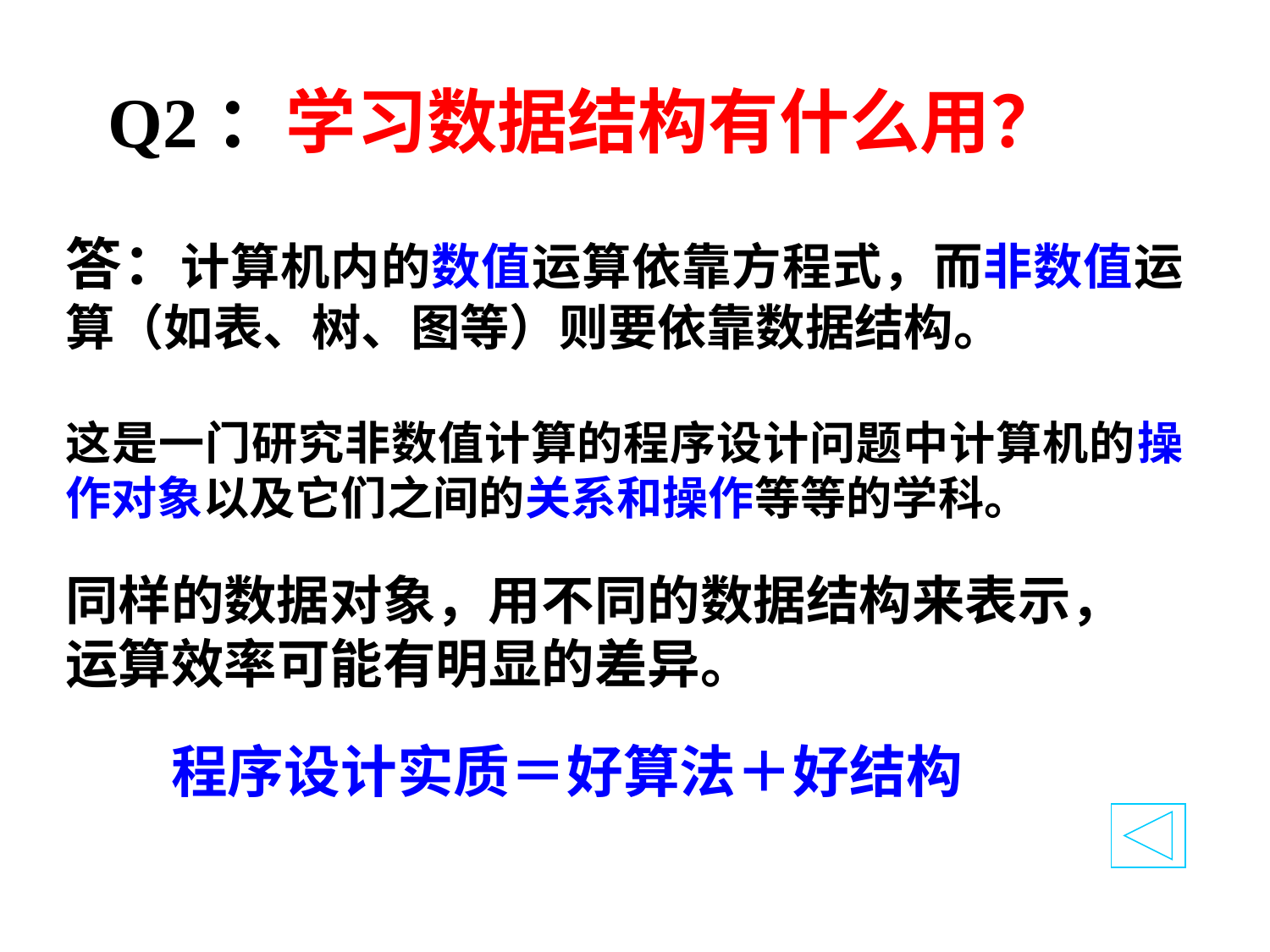

# Q2：学习数据结构有什么用？
答：计算机内的数值运算依靠方程式，而非数值运算（如表、树、图等）则要依靠数据结构。

这是一门研究非数值计算的程序设计问题中计算机的操作对象以及它们之间的关系和操作等等的学科。
同样的数据对象，用不同的数据结构来表示，运算效率可能有明显的差异。
程序设计实质＝好算法＋好结构